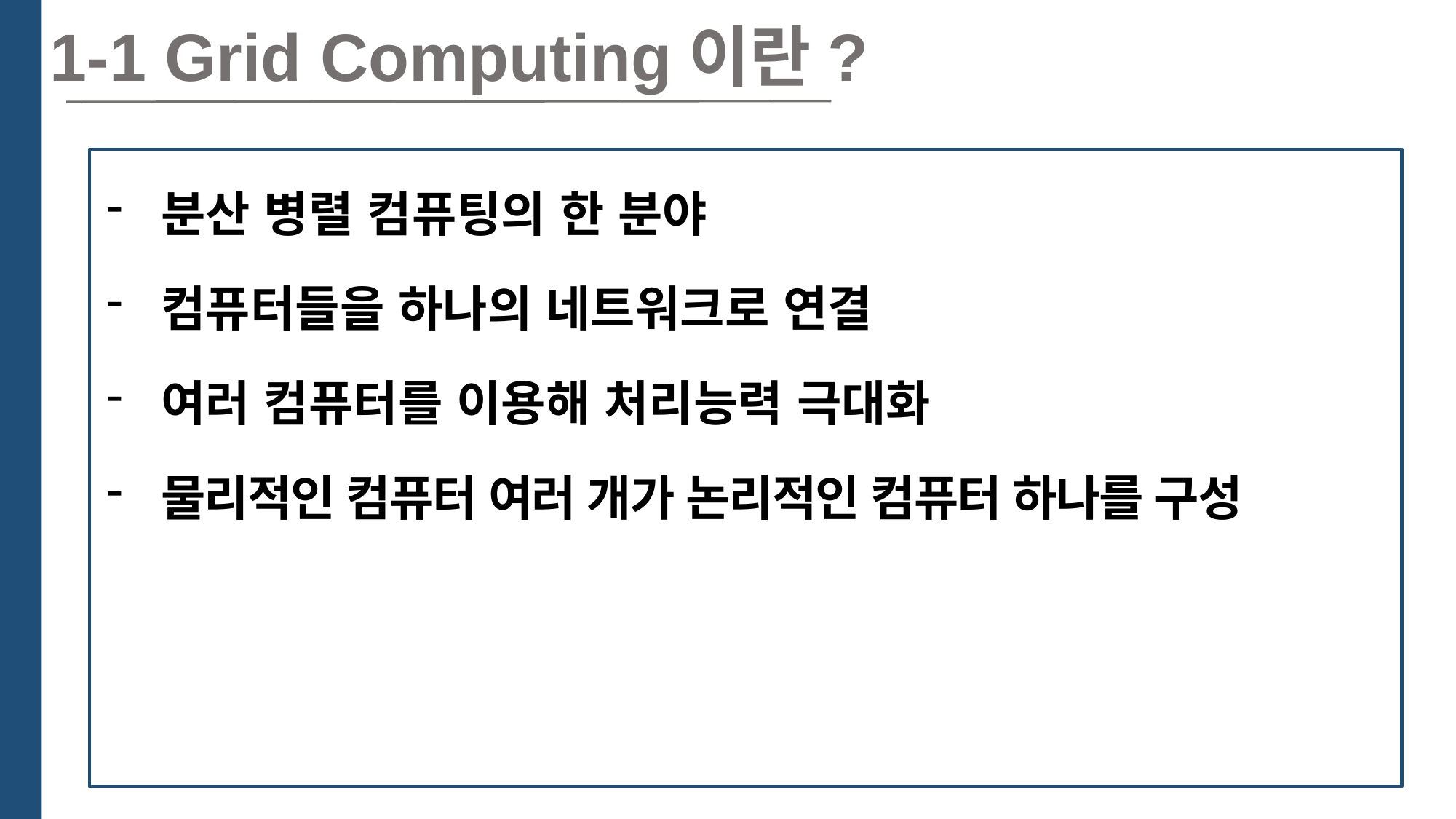

1-1 Grid Computing이란?
분산 병렬 컴퓨팅의 한 분야
컴퓨터들을 하나의 네트워크로 연결
여러 컴퓨터를 이용해 처리능력 극대화
물리적인 컴퓨터 여러 개가 논리적인 컴퓨터 하나를 구성